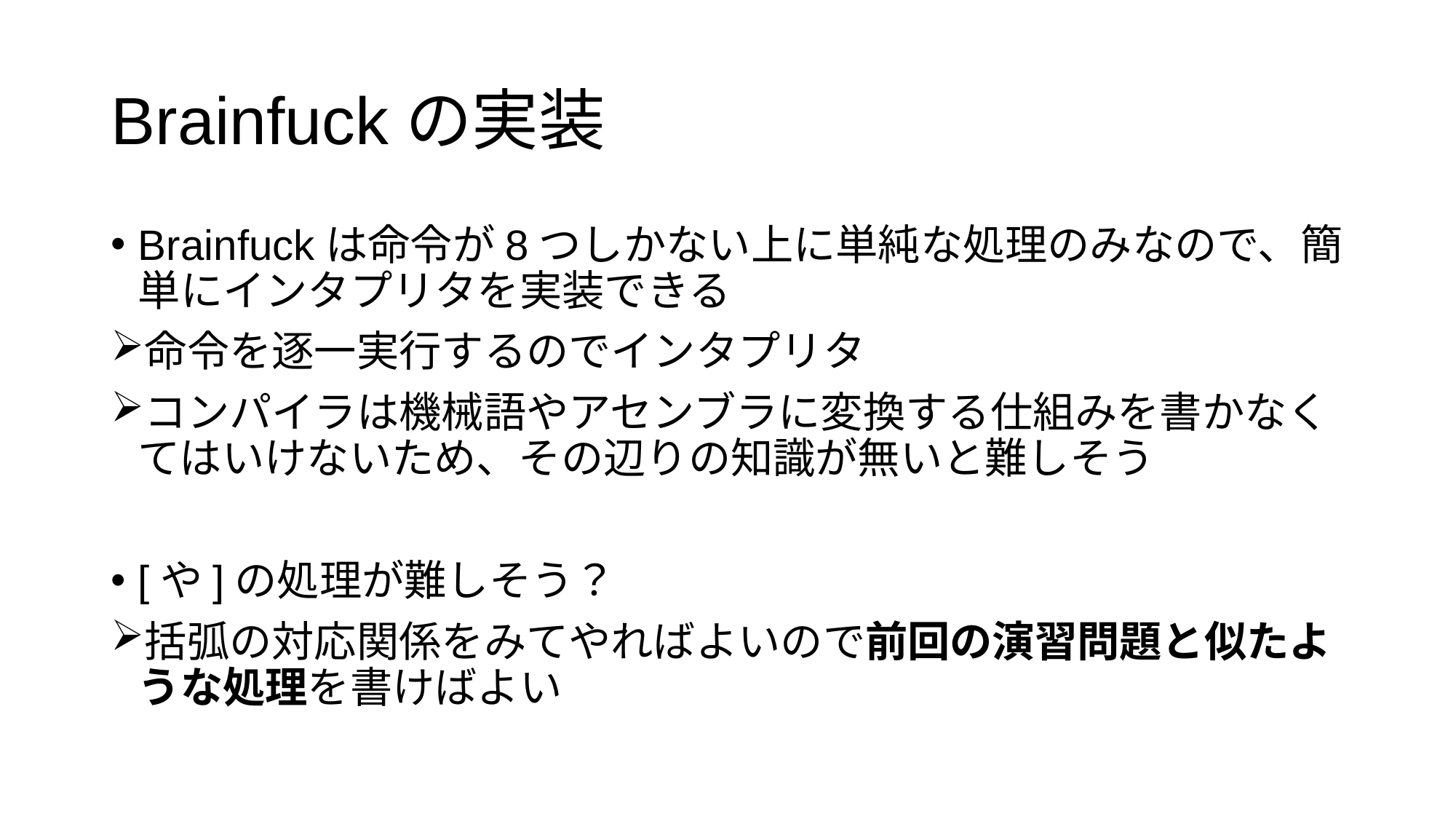

# Brainfuckの実装
Brainfuckは命令が8つしかない上に単純な処理のみなので、簡単にインタプリタを実装できる
命令を逐一実行するのでインタプリタ
コンパイラは機械語やアセンブラに変換する仕組みを書かなくてはいけないため、その辺りの知識が無いと難しそう

[や]の処理が難しそう？
括弧の対応関係をみてやればよいので前回の演習問題と似たような処理を書けばよい